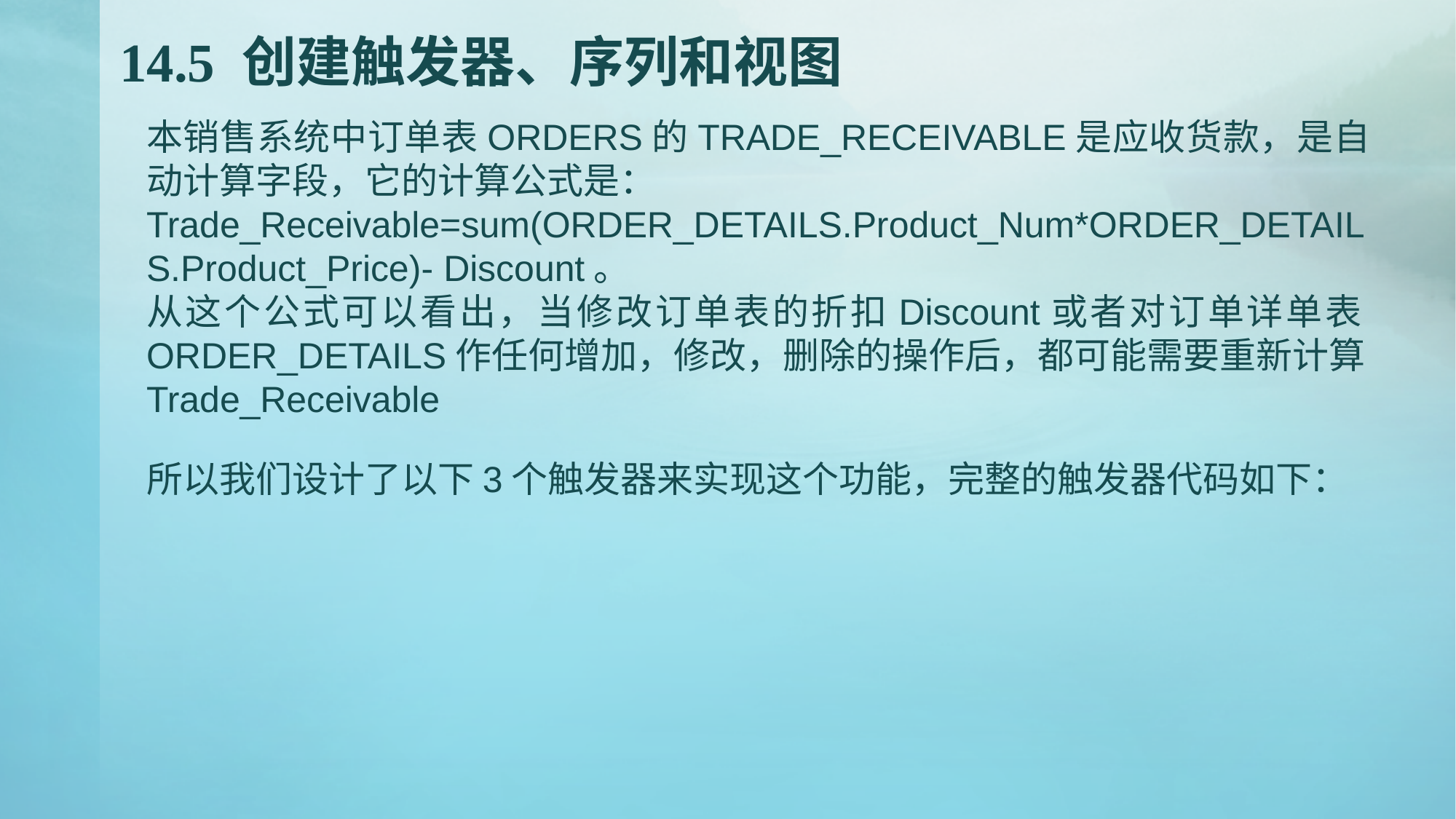

# 14.5 创建触发器、序列和视图
本销售系统中订单表ORDERS的TRADE_RECEIVABLE是应收货款，是自动计算字段，它的计算公式是：
Trade_Receivable=sum(ORDER_DETAILS.Product_Num*ORDER_DETAILS.Product_Price)- Discount。
从这个公式可以看出，当修改订单表的折扣Discount或者对订单详单表ORDER_DETAILS作任何增加，修改，删除的操作后，都可能需要重新计算Trade_Receivable

所以我们设计了以下3个触发器来实现这个功能，完整的触发器代码如下：